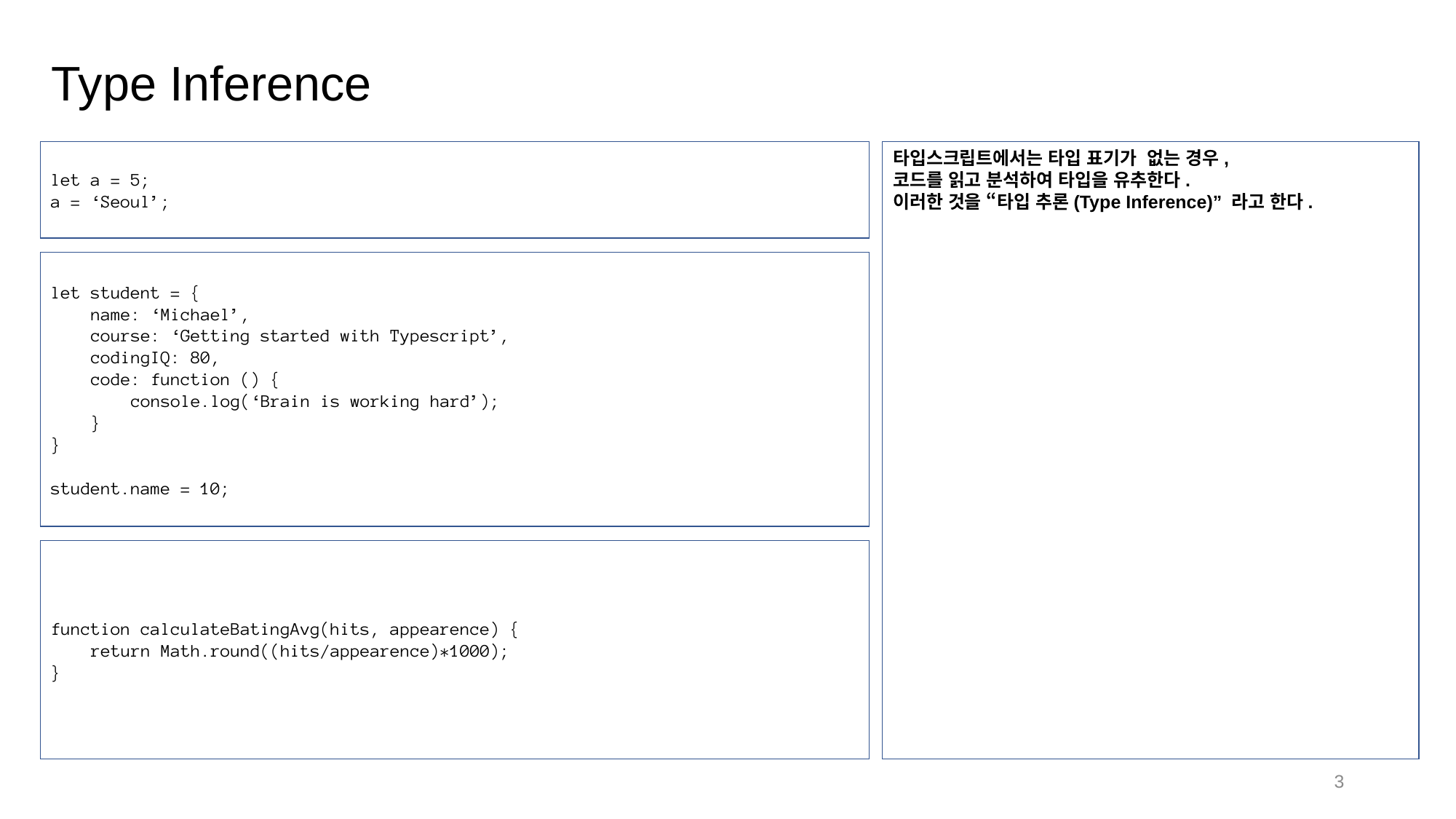

# Type Inference
let a = 5;
a = ‘Seoul’;
타입스크립트에서는 타입 표기가  없는 경우,
코드를 읽고 분석하여 타입을 유추한다.
이러한 것을 “타입 추론(Type Inference)” 라고 한다.
let student = {
    name: ‘Michael’,
    course: ‘Getting started with Typescript’,
    codingIQ: 80,
    code: function () {
        console.log(‘Brain is working hard’);
    }
}

student.name = 10;
function calculateBatingAvg(hits, appearence) {
    return Math.round((hits/appearence)*1000);
}
3